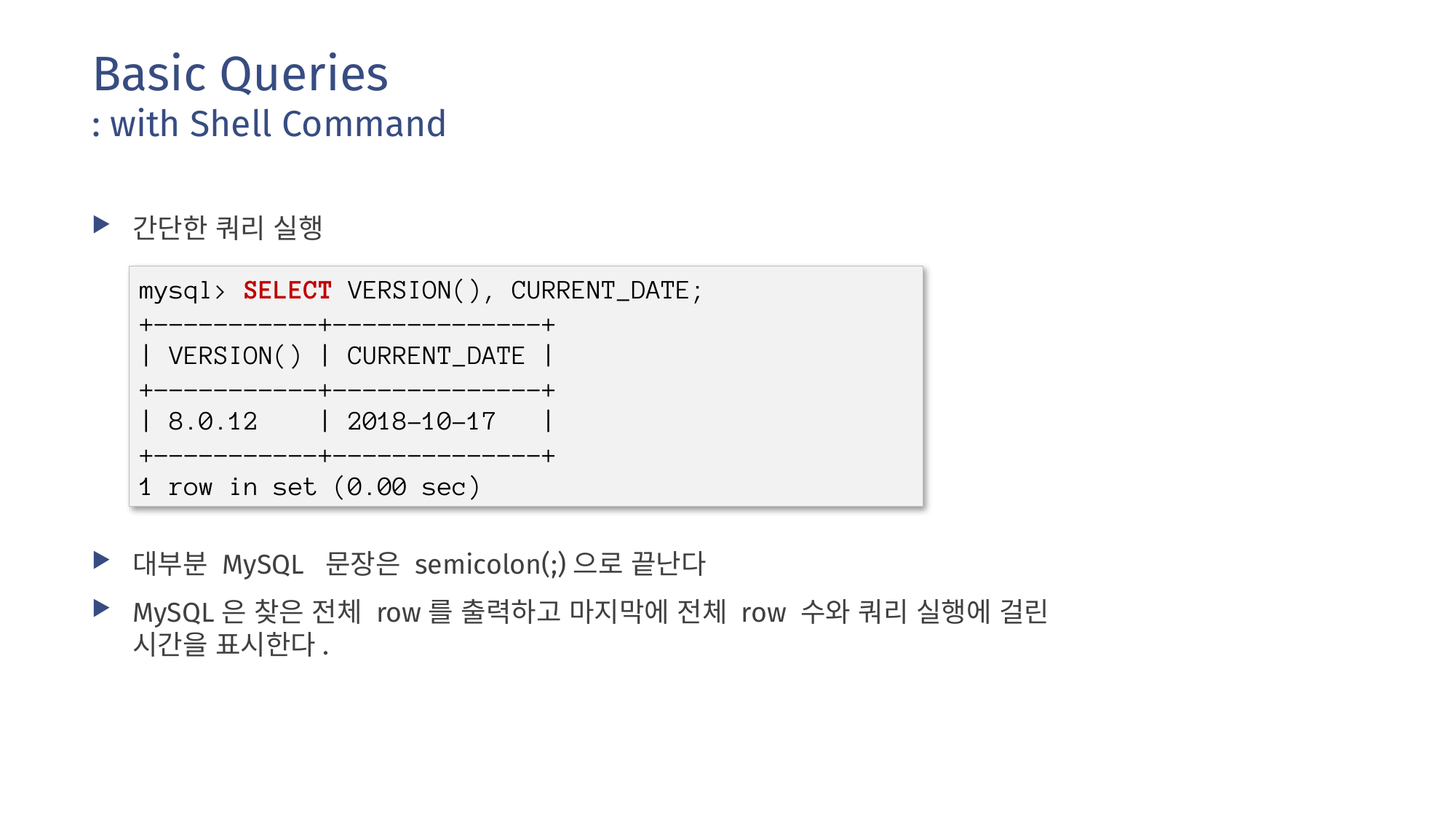

# Basic Queries : with Shell Command

간단한 쿼리 실행

대부분 MySQL  문장은 semicolon(;)으로 끝난다
MySQL은 찾은 전체 row를 출력하고 마지막에 전체 row 수와 쿼리 실행에 걸린
시간을 표시한다.
mysql> SELECT VERSION(), CURRENT_DATE;
+-----------+--------------+
| VERSION() | CURRENT_DATE |
+-----------+--------------+
| 8.0.12    | 2018-10-17   |
+-----------+--------------+
1 row in set (0.00 sec)